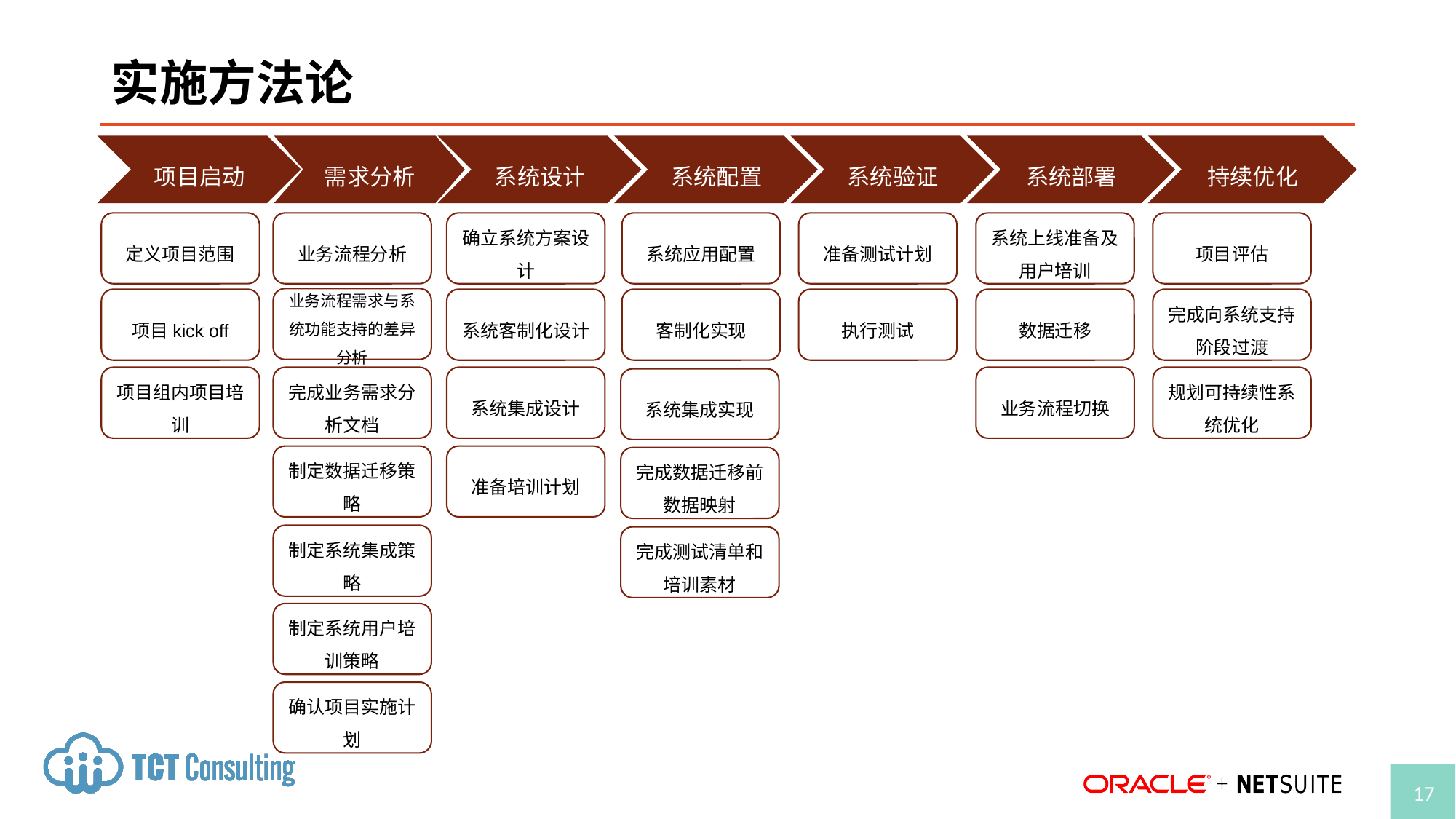

# 实施方法论
项目启动
需求分析
系统设计
系统配置
系统验证
系统部署
持续优化

定义项目范围
业务流程分析
确立系统方案设计
系统应用配置
准备测试计划
系统上线准备及用户培训
项目评估
业务流程需求与系统功能支持的差异分析
项目kick off
系统客制化设计
客制化实现
执行测试
数据迁移
完成向系统支持阶段过渡
系统集成设计
业务流程切换
规划可持续性系统优化
项目组内项目培训
完成业务需求分析文档
系统集成实现
准备培训计划
制定数据迁移策略
完成数据迁移前数据映射
制定系统集成策略
完成测试清单和培训素材
制定系统用户培训策略
确认项目实施计划

17